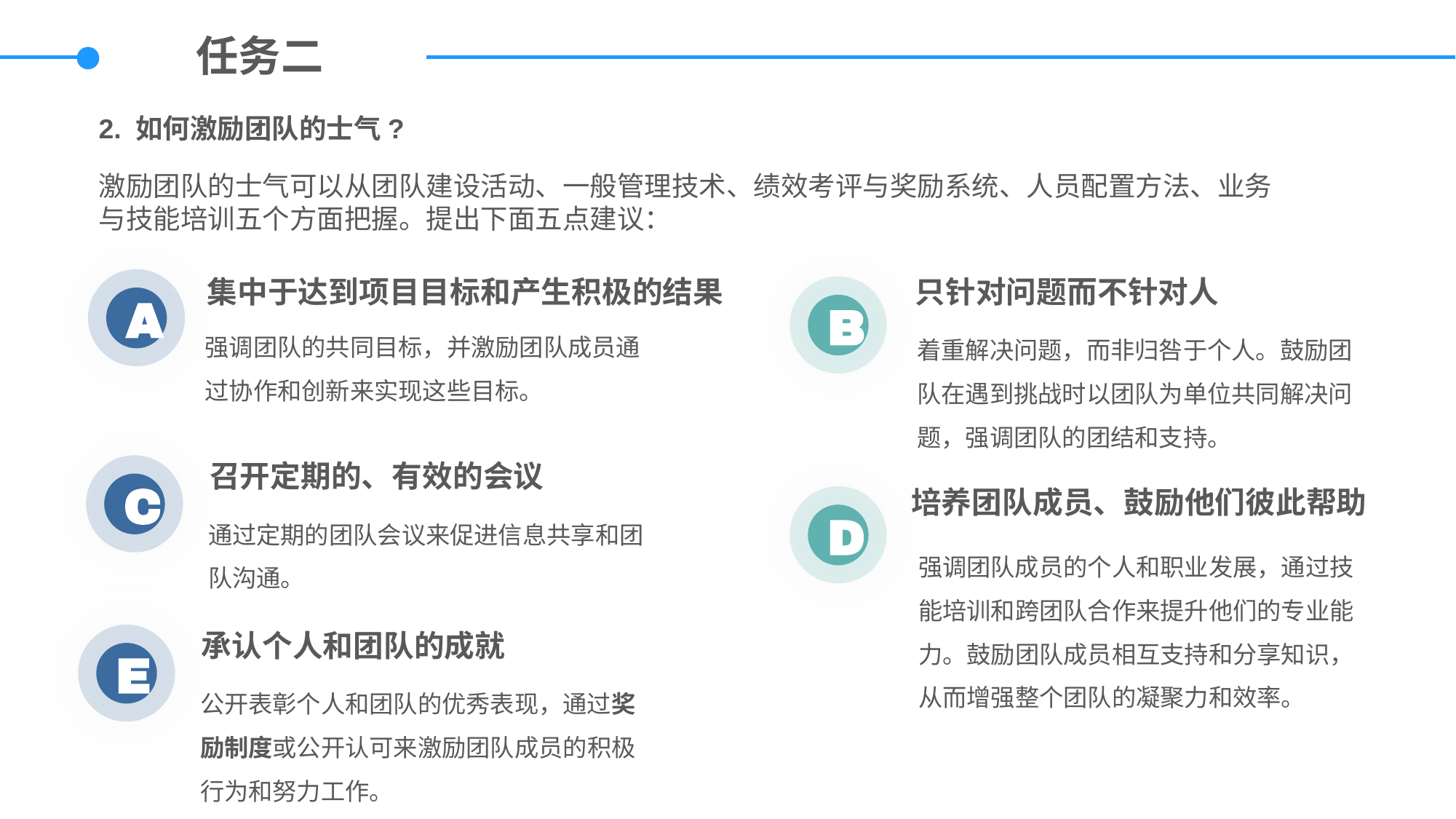

任务二

2. 如何激励团队的士气?
激励团队的士气可以从团队建设活动、一般管理技术、绩效考评与奖励系统、人员配置方法、业务与技能培训五个方面把握。提出下面五点建议：

集中于达到项目目标和产生积极的结果

A
强调团队的共同目标，并激励团队成员通过协作和创新来实现这些目标。
只针对问题而不针对人

B
着重解决问题，而非归咎于个人。鼓励团队在遇到挑战时以团队为单位共同解决问题，强调团队的团结和支持。
召开定期的、有效的会议

C
通过定期的团队会议来促进信息共享和团队沟通。
培养团队成员、鼓励他们彼此帮助

D
强调团队成员的个人和职业发展，通过技能培训和跨团队合作来提升他们的专业能力。鼓励团队成员相互支持和分享知识，从而增强整个团队的凝聚力和效率。
承认个人和团队的成就

E
公开表彰个人和团队的优秀表现，通过奖励制度或公开认可来激励团队成员的积极行为和努力工作。